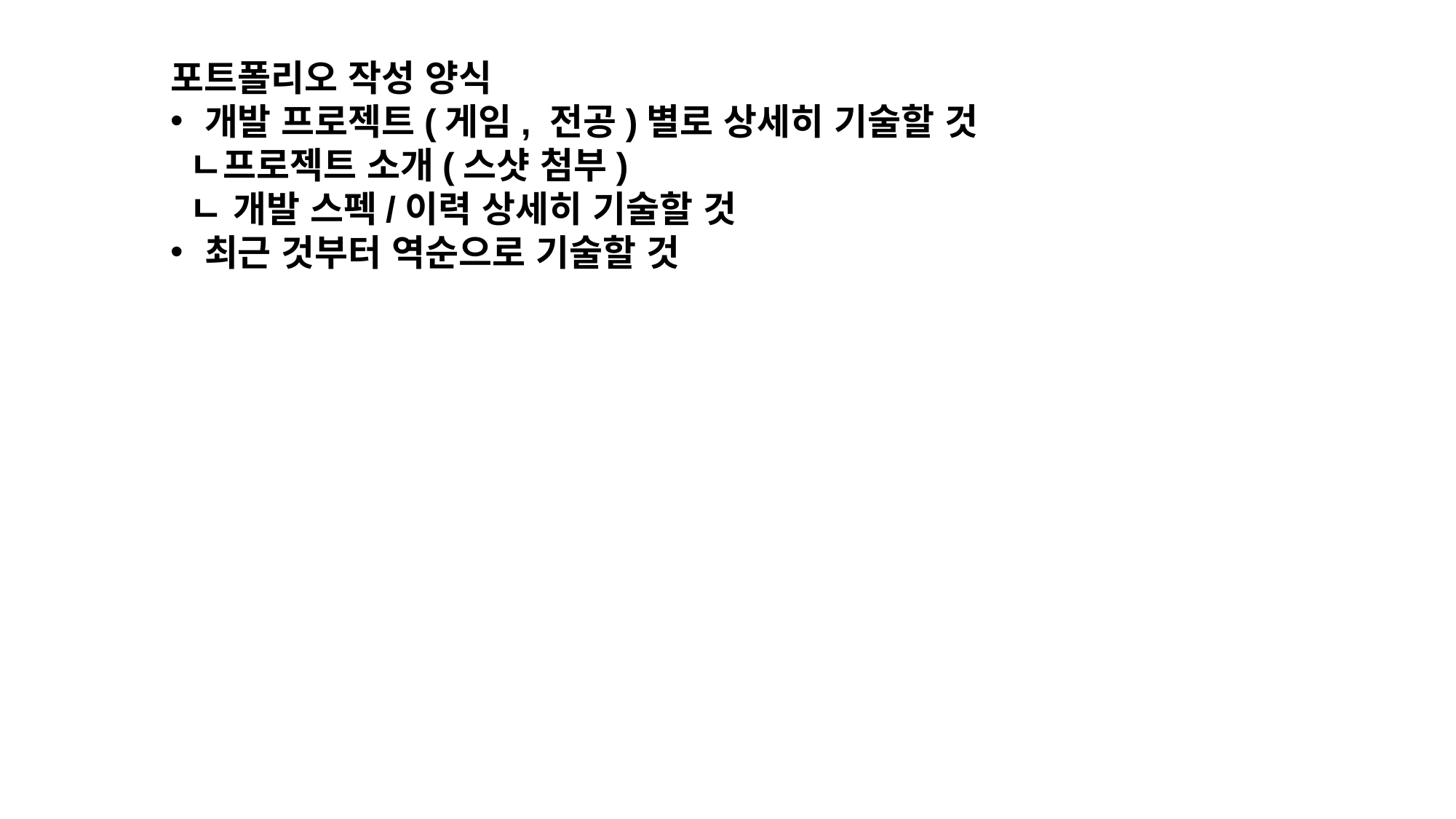

포트폴리오 작성 양식
개발 프로젝트(게임, 전공)별로 상세히 기술할 것
 ㄴ프로젝트 소개(스샷 첨부)
 ㄴ 개발 스펙/이력 상세히 기술할 것
최근 것부터 역순으로 기술할 것